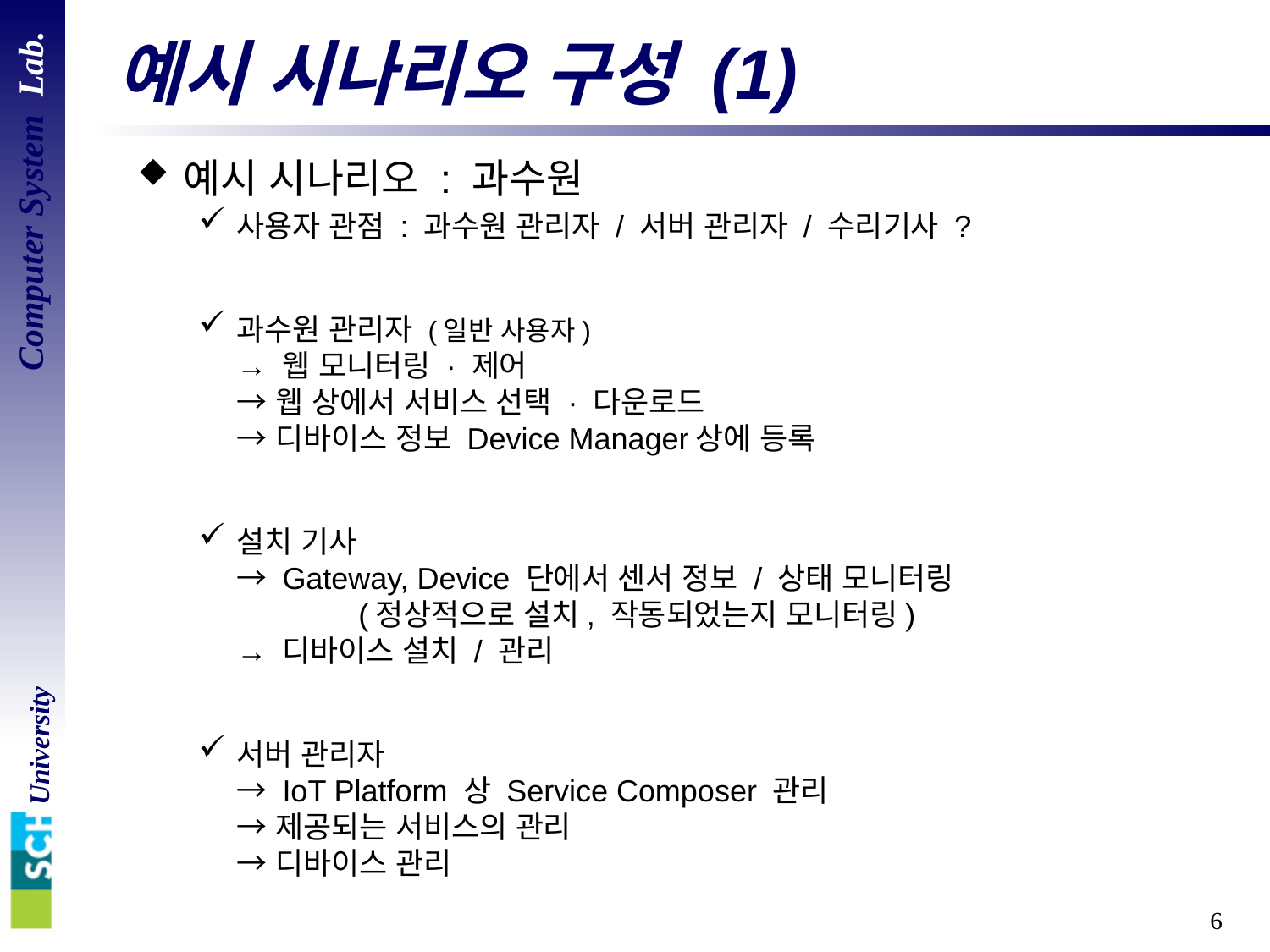

# 예시 시나리오 구성 (1)
예시 시나리오 : 과수원
사용자 관점 : 과수원 관리자 / 서버 관리자 / 수리기사 ?

과수원 관리자 (일반 사용자)
→ 웹 모니터링 · 제어
→ 웹 상에서 서비스 선택 · 다운로드
→ 디바이스 정보 Device Manager상에 등록

설치 기사
→ Gateway, Device 단에서 센서 정보 / 상태 모니터링
		(정상적으로 설치, 작동되었는지 모니터링)
→ 디바이스 설치 / 관리

서버 관리자
→ IoT Platform 상 Service Composer 관리
→ 제공되는 서비스의 관리
→ 디바이스 관리